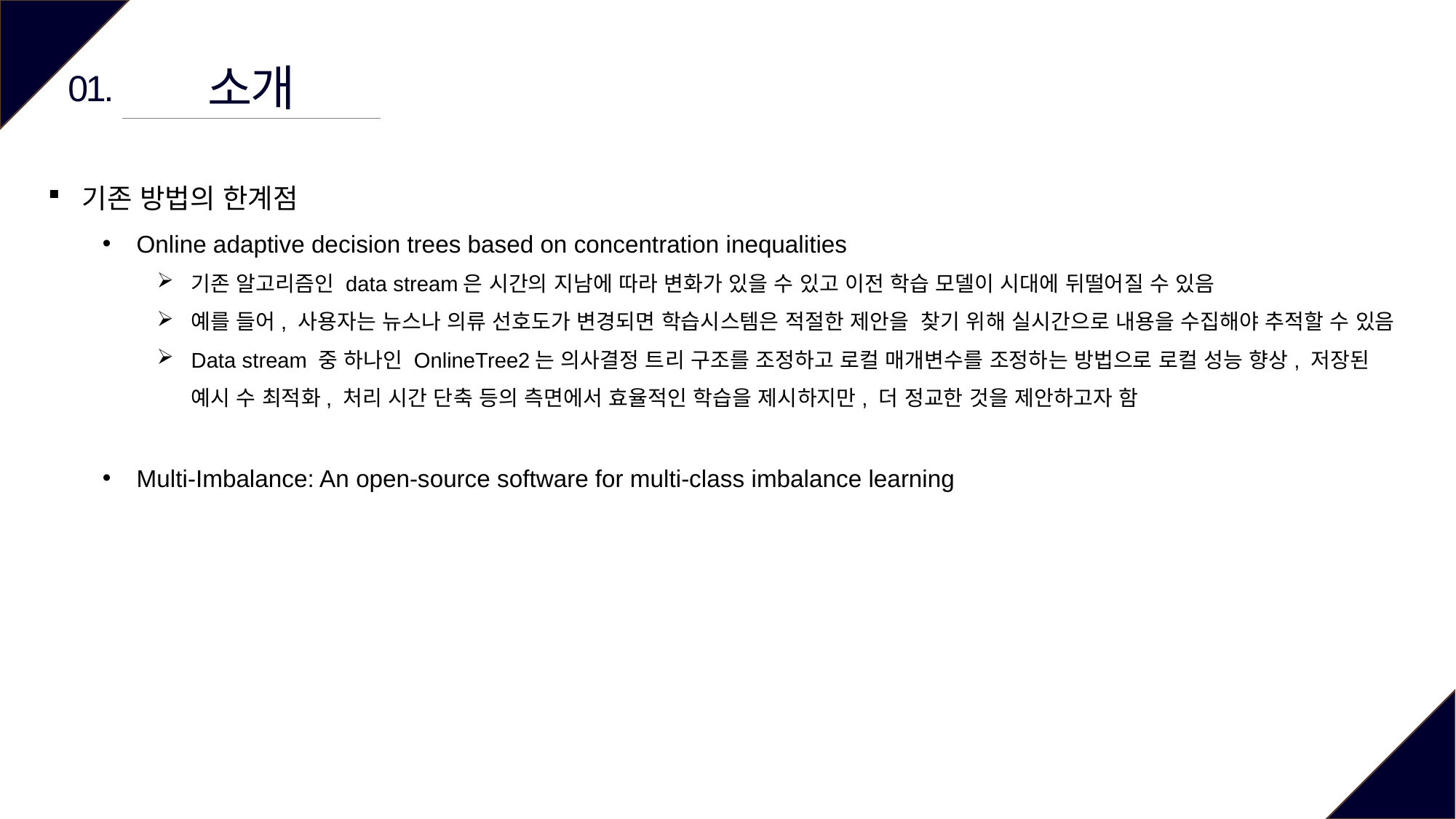

소개
01.
기존 방법의 한계점
Online adaptive decision trees based on concentration inequalities
기존 알고리즘인 data stream은 시간의 지남에 따라 변화가 있을 수 있고 이전 학습 모델이 시대에 뒤떨어질 수 있음
예를 들어, 사용자는 뉴스나 의류 선호도가 변경되면 학습시스템은 적절한 제안을  찾기 위해 실시간으로 내용을 수집해야 추적할 수 있음
Data stream 중 하나인 OnlineTree2는 의사결정 트리 구조를 조정하고 로컬 매개변수를 조정하는 방법으로 로컬 성능 향상, 저장된 예시 수 최적화, 처리 시간 단축 등의 측면에서 효율적인 학습을 제시하지만, 더 정교한 것을 제안하고자 함

Multi-Imbalance: An open-source software for multi-class imbalance learning